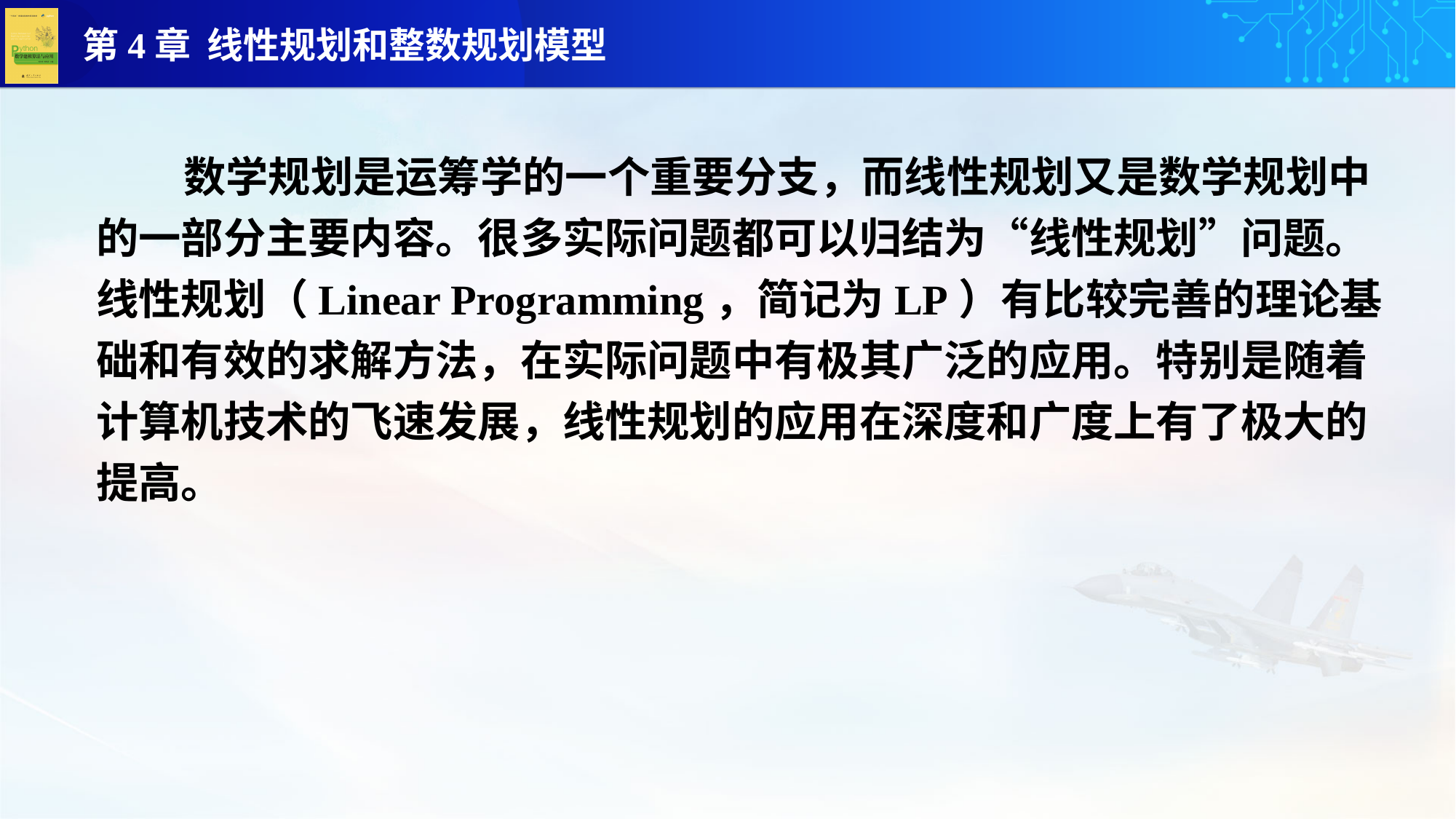

数学规划是运筹学的一个重要分支，而线性规划又是数学规划中的一部分主要内容。很多实际问题都可以归结为“线性规划”问题。线性规划（Linear Programming，简记为LP）有比较完善的理论基础和有效的求解方法，在实际问题中有极其广泛的应用。特别是随着计算机技术的飞速发展，线性规划的应用在深度和广度上有了极大的提高。